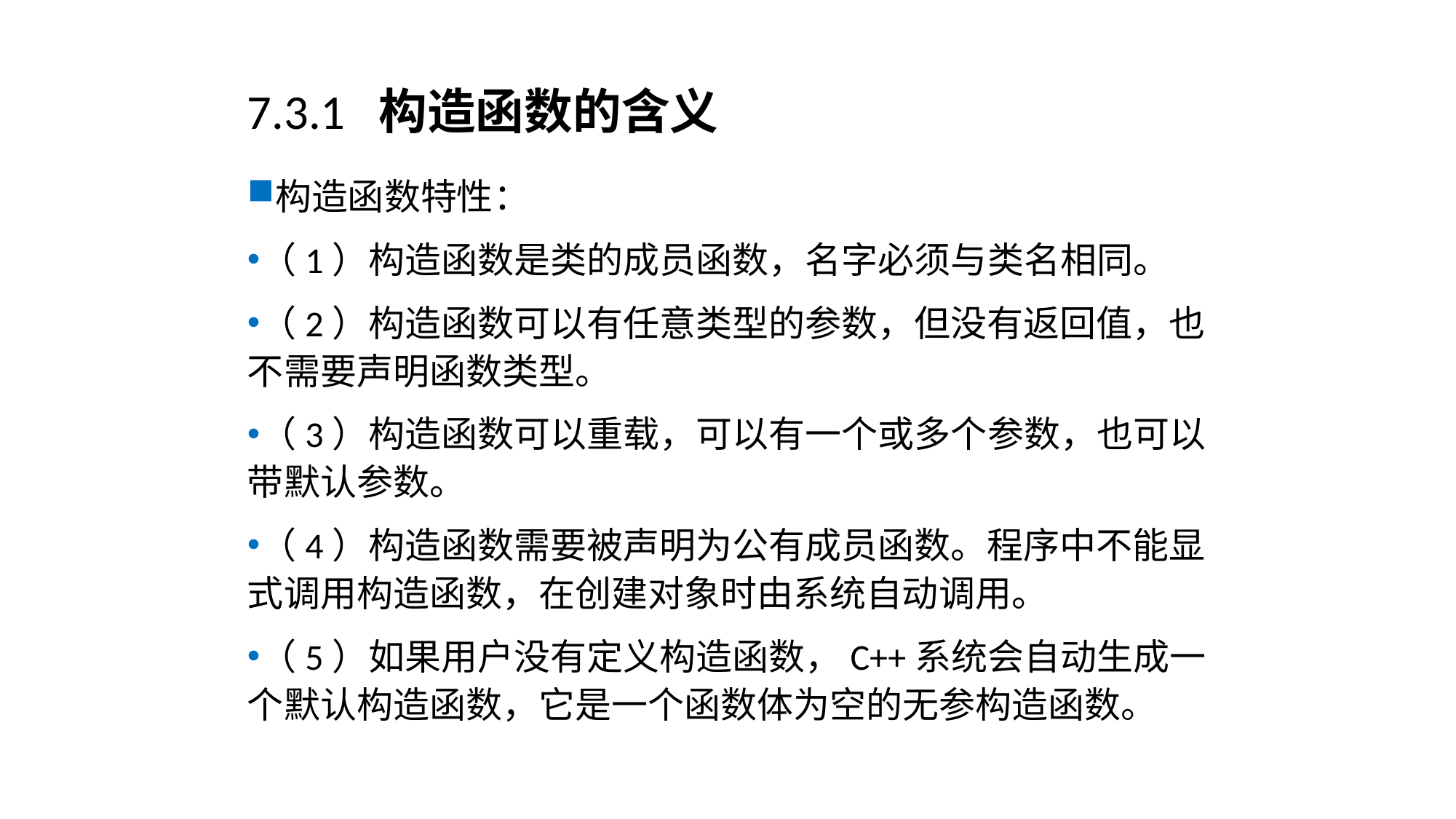

# 7.3.1  构造函数的含义
构造函数特性：
（1）构造函数是类的成员函数，名字必须与类名相同。
（2）构造函数可以有任意类型的参数，但没有返回值，也不需要声明函数类型。
（3）构造函数可以重载，可以有一个或多个参数，也可以带默认参数。
（4）构造函数需要被声明为公有成员函数。程序中不能显式调用构造函数，在创建对象时由系统自动调用。
（5）如果用户没有定义构造函数，C++系统会自动生成一个默认构造函数，它是一个函数体为空的无参构造函数。